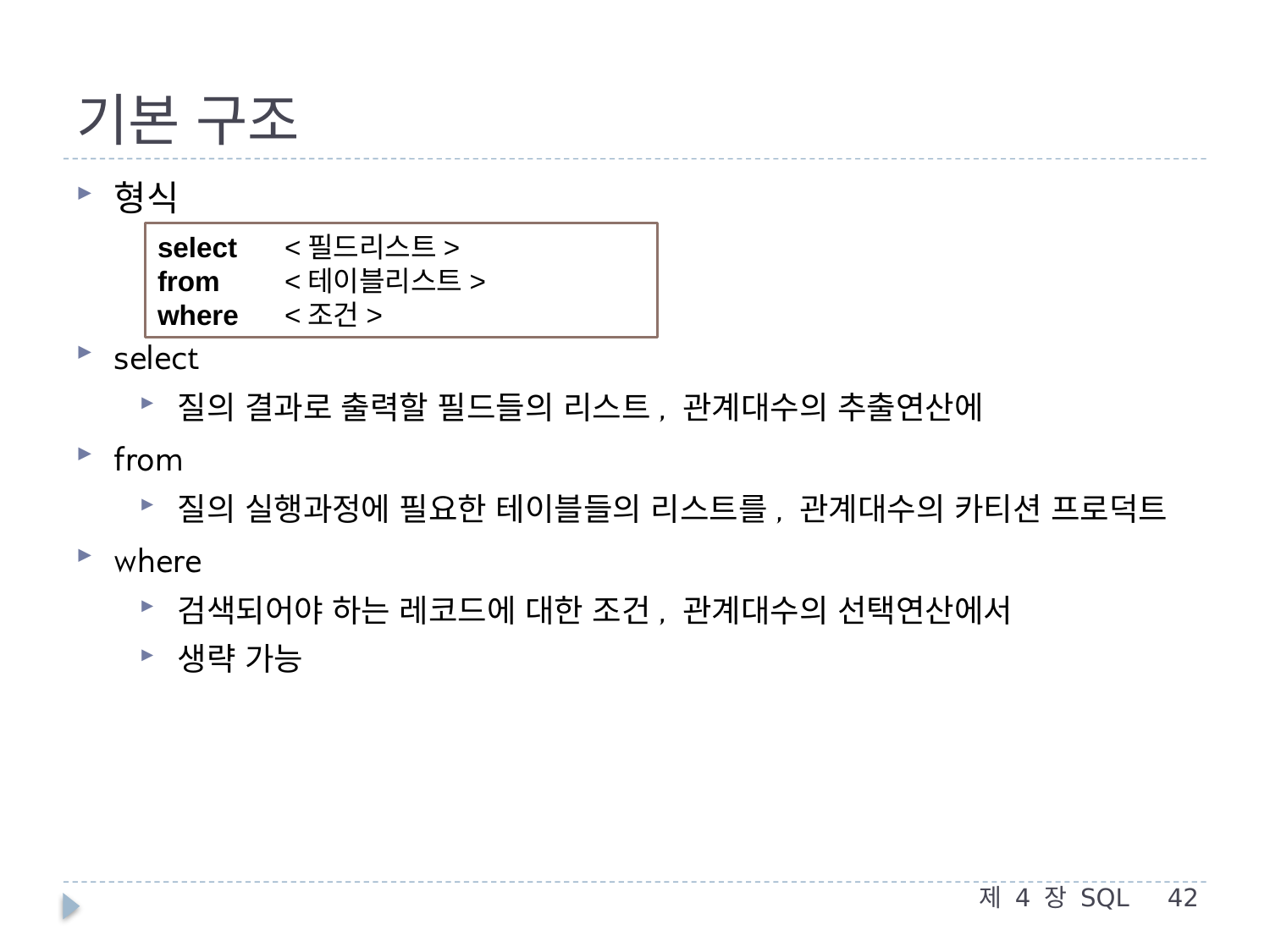

# 기본 구조
형식

select
질의 결과로 출력할 필드들의 리스트, 관계대수의 추출연산에
from
질의 실행과정에 필요한 테이블들의 리스트를, 관계대수의 카티션 프로덕트
where
검색되어야 하는 레코드에 대한 조건, 관계대수의 선택연산에서
생략 가능
select 	<필드리스트>
from 	<테이블리스트>
where 	<조건>
제 4 장 SQL
42